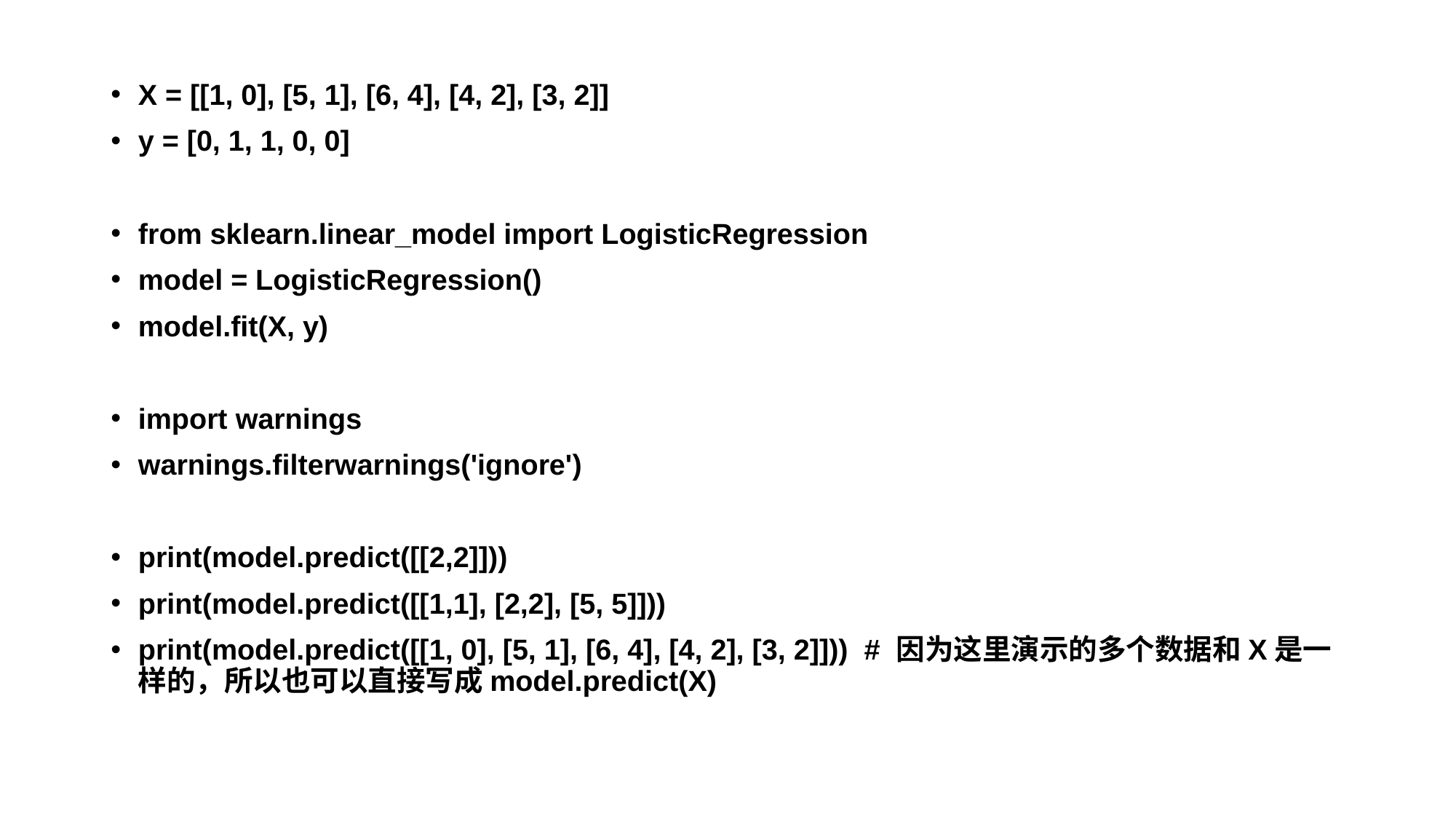

X = [[1, 0], [5, 1], [6, 4], [4, 2], [3, 2]]
y = [0, 1, 1, 0, 0]

from sklearn.linear_model import LogisticRegression
model = LogisticRegression()
model.fit(X, y)

import warnings
warnings.filterwarnings('ignore')

print(model.predict([[2,2]]))
print(model.predict([[1,1], [2,2], [5, 5]]))
print(model.predict([[1, 0], [5, 1], [6, 4], [4, 2], [3, 2]]))  # 因为这里演示的多个数据和X是一样的，所以也可以直接写成model.predict(X)